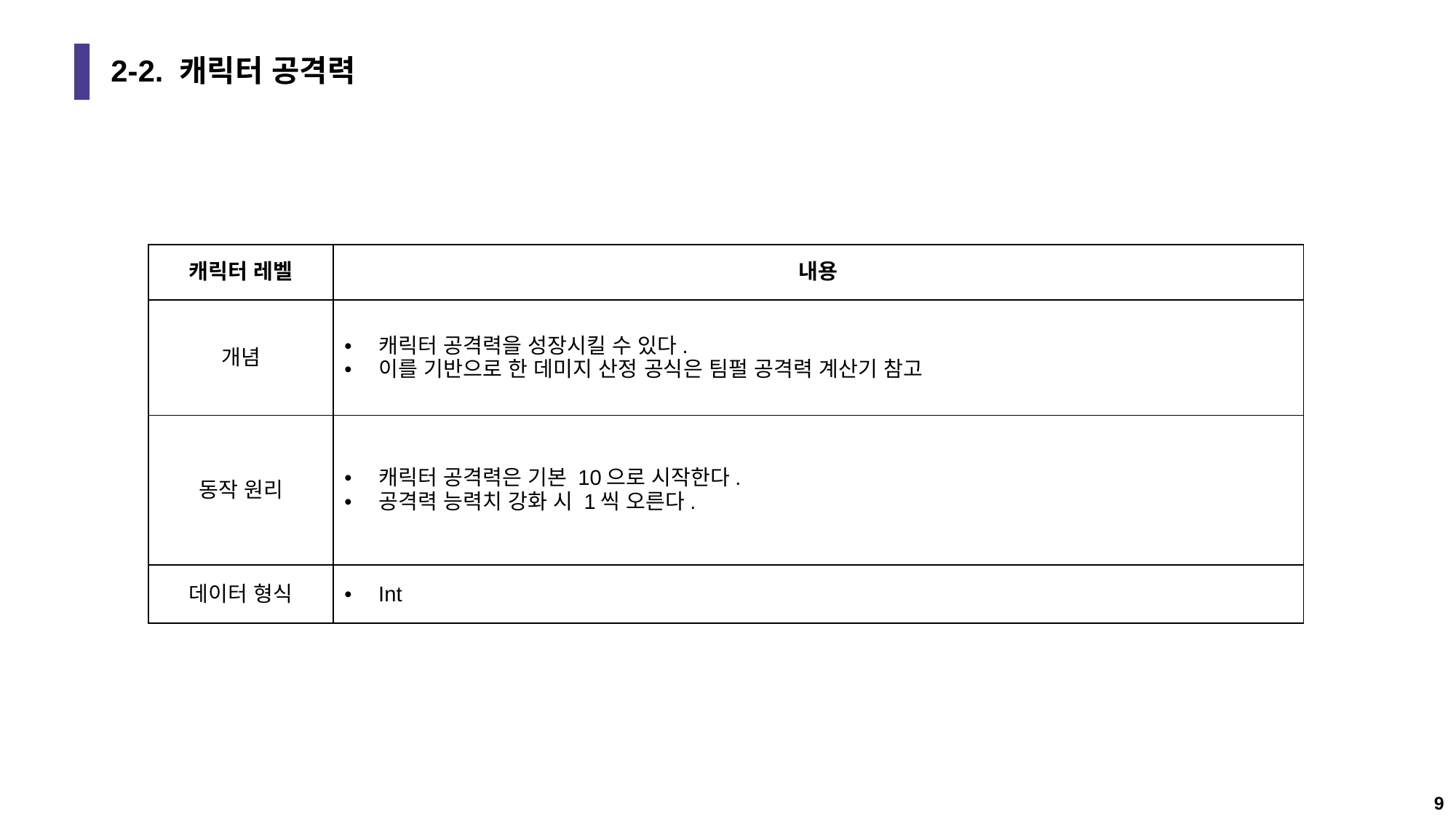

# 2-2. 캐릭터 공격력
| 캐릭터 레벨 | 내용 |
| --- | --- |
| 개념 | 캐릭터 공격력을 성장시킬 수 있다. 이를 기반으로 한 데미지 산정 공식은 팀펄 공격력 계산기 참고 |
| 동작 원리 | 캐릭터 공격력은 기본 10으로 시작한다. 공격력 능력치 강화 시 1씩 오른다. |
| 데이터 형식 | Int |